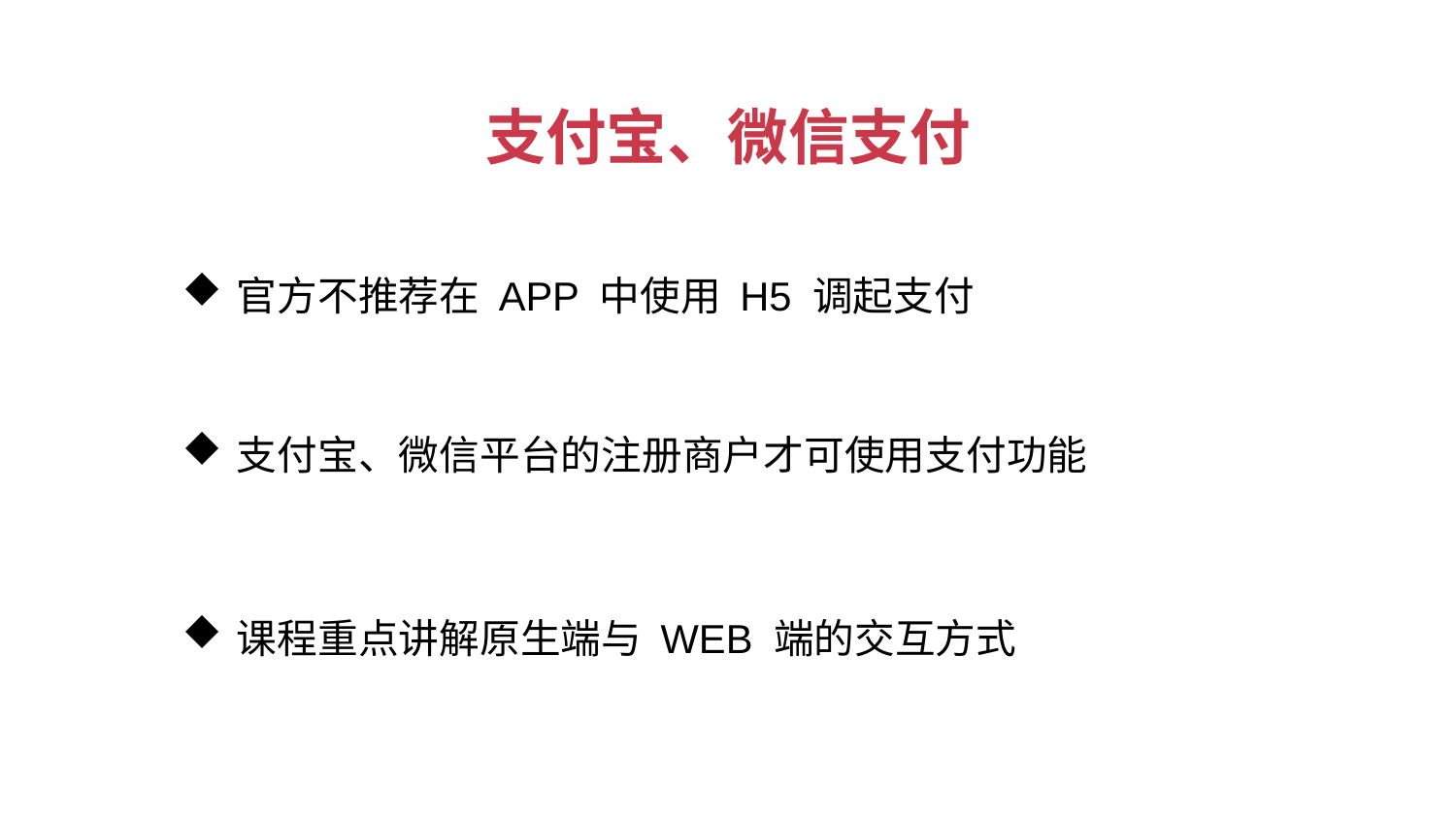

支付宝、微信支付
官方不推荐在 APP 中使用 H5 调起支付
支付宝、微信平台的注册商户才可使用支付功能
课程重点讲解原生端与 WEB 端的交互方式